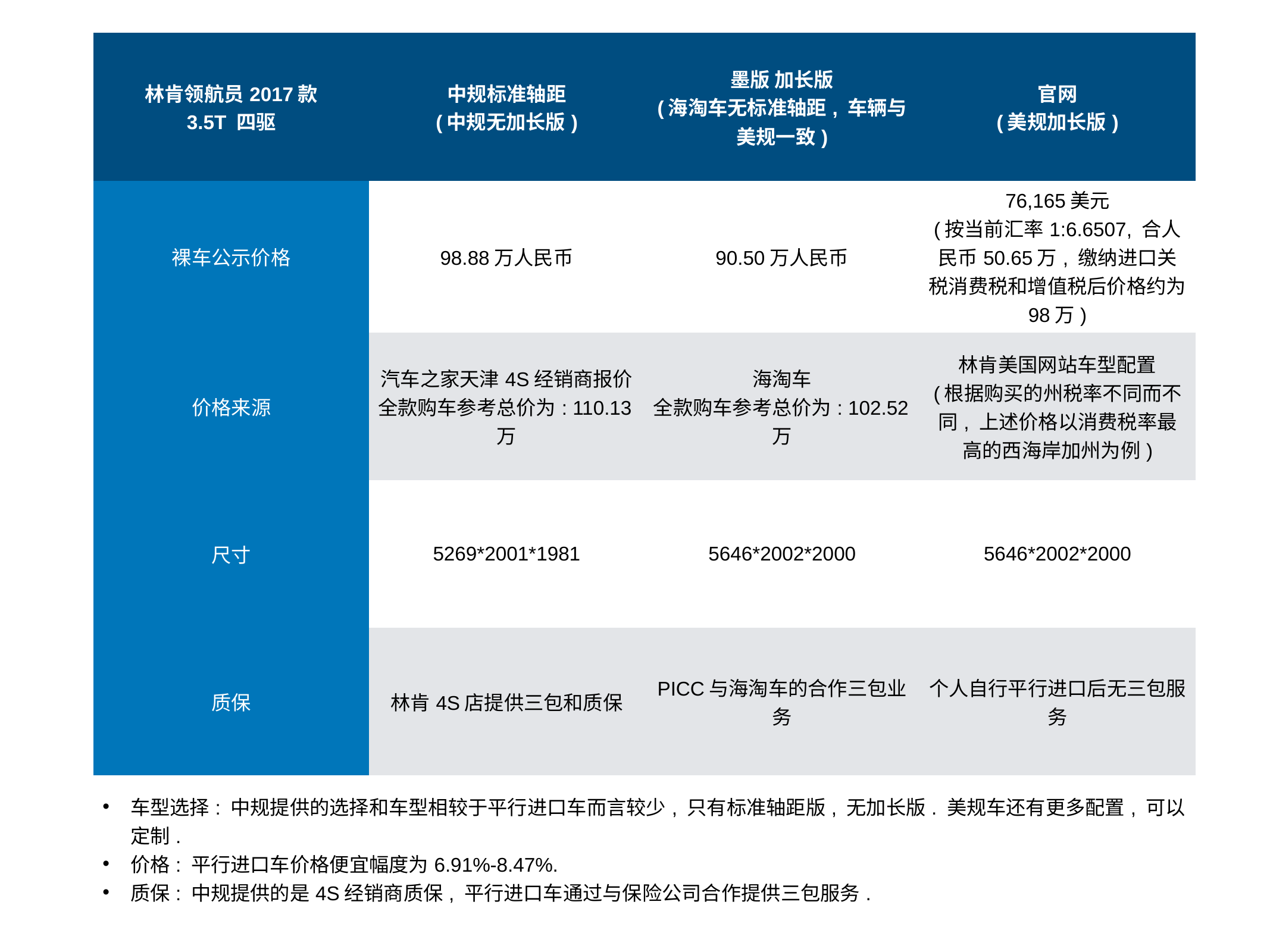

| 林肯领航员2017款 3.5T 四驱 | 中规标准轴距 (中规无加长版) | 墨版 加长版 (海淘车无标准轴距, 车辆与美规一致) | 官网 (美规加长版) |
| --- | --- | --- | --- |
| 裸车公示价格 | 98.88万人民币 | 90.50万人民币 | 76,165美元 (按当前汇率1:6.6507, 合人民币50.65万, 缴纳进口关税消费税和增值税后价格约为98万) |
| 价格来源 | 汽车之家天津4S经销商报价 全款购车参考总价为: 110.13万 | 海淘车 全款购车参考总价为: 102.52万 | 林肯美国网站车型配置 (根据购买的州税率不同而不同, 上述价格以消费税率最高的西海岸加州为例) |
| 尺寸 | 5269\*2001\*1981 | 5646\*2002\*2000 | 5646\*2002\*2000 |
| 质保 | 林肯4S店提供三包和质保 | PICC与海淘车的合作三包业务 | 个人自行平行进口后无三包服务 |
| 车型选择: 中规提供的选择和车型相较于平行进口车而言较少, 只有标准轴距版, 无加长版. 美规车还有更多配置, 可以定制. 价格: 平行进口车价格便宜幅度为6.91%-8.47%. 质保: 中规提供的是4S经销商质保, 平行进口车通过与保险公司合作提供三包服务. |  |  |  |